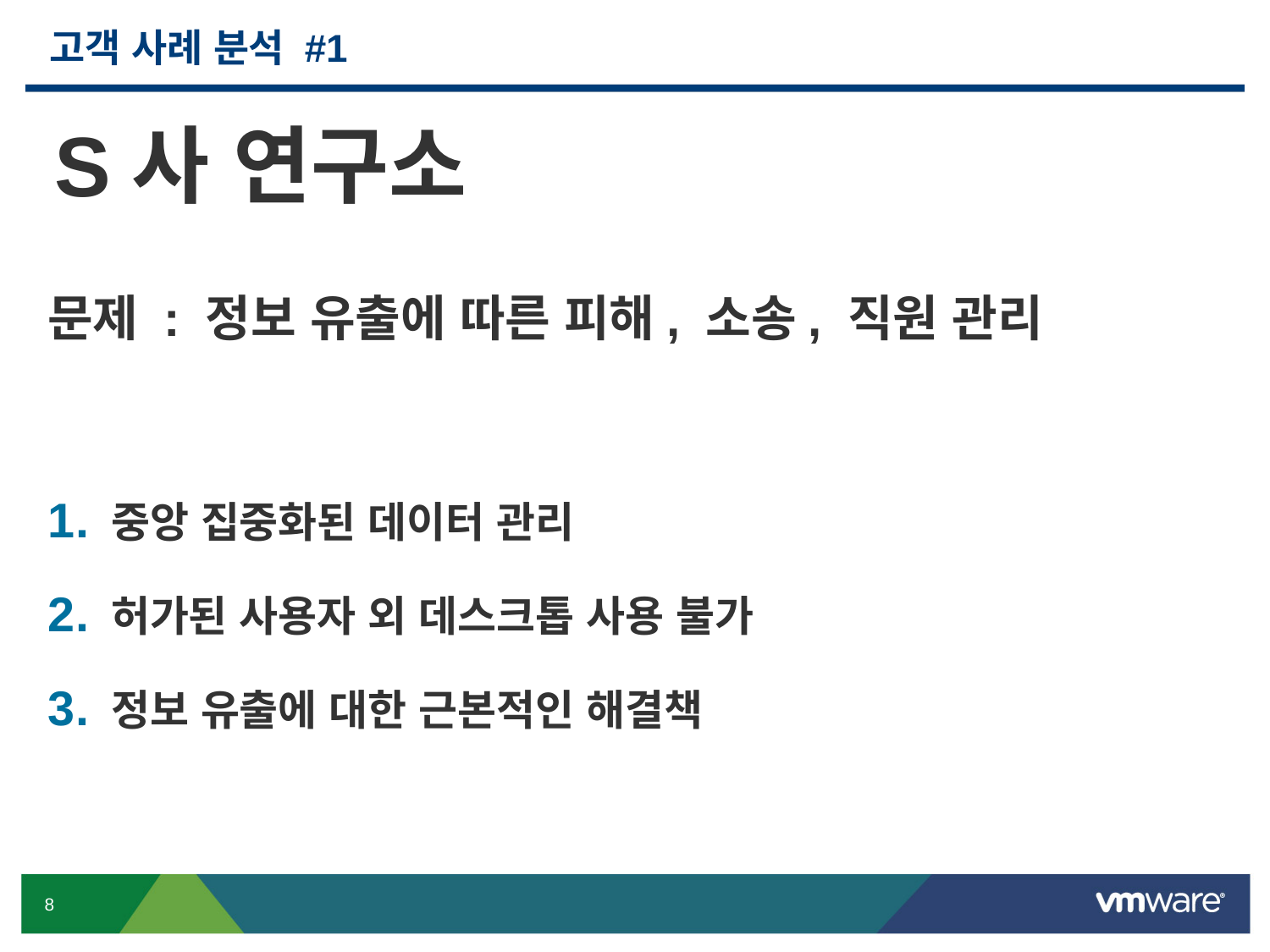

# 고객 사례 분석 #1
S사 연구소
문제 : 정보 유출에 따른 피해, 소송, 직원 관리

중앙 집중화된 데이터 관리
허가된 사용자 외 데스크톱 사용 불가
정보 유출에 대한 근본적인 해결책